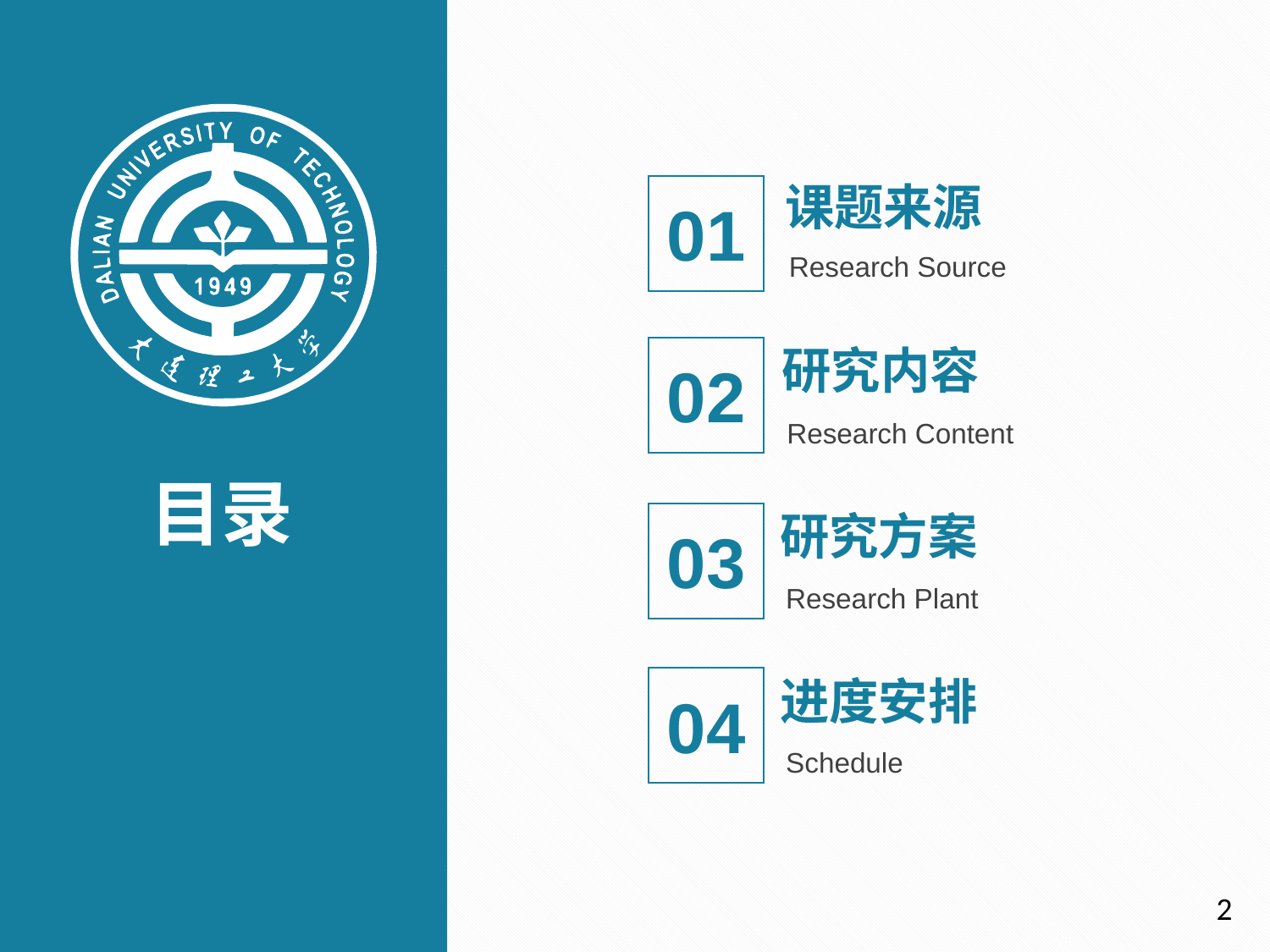

课题来源

01
Research Source
研究内容

02
Research Content
目录
研究方案

03
Research Plant
进度安排

04
Schedule
2